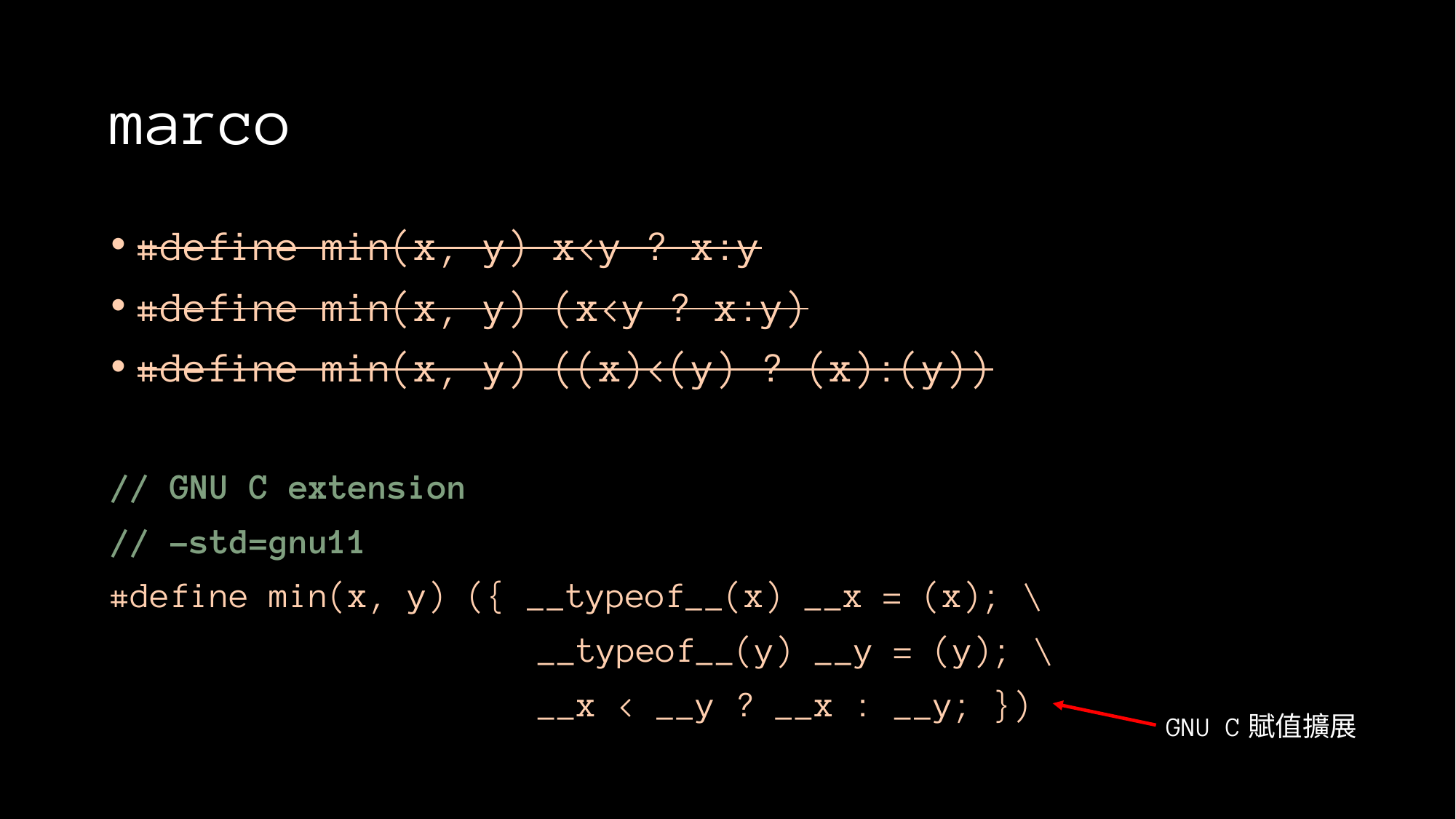

# marco
#define min(x, y) x<y ? x:y
#define min(x, y) (x<y ? x:y)
#define min(x, y) ((x)<(y) ? (x):(y))

// GNU C extension
// -std=gnu11
#define min(x, y) ({ __typeof__(x) __x = (x); \
			     __typeof__(y) __y = (y); \
			     __x < __y ? __x : __y; })
GNU C賦值擴展